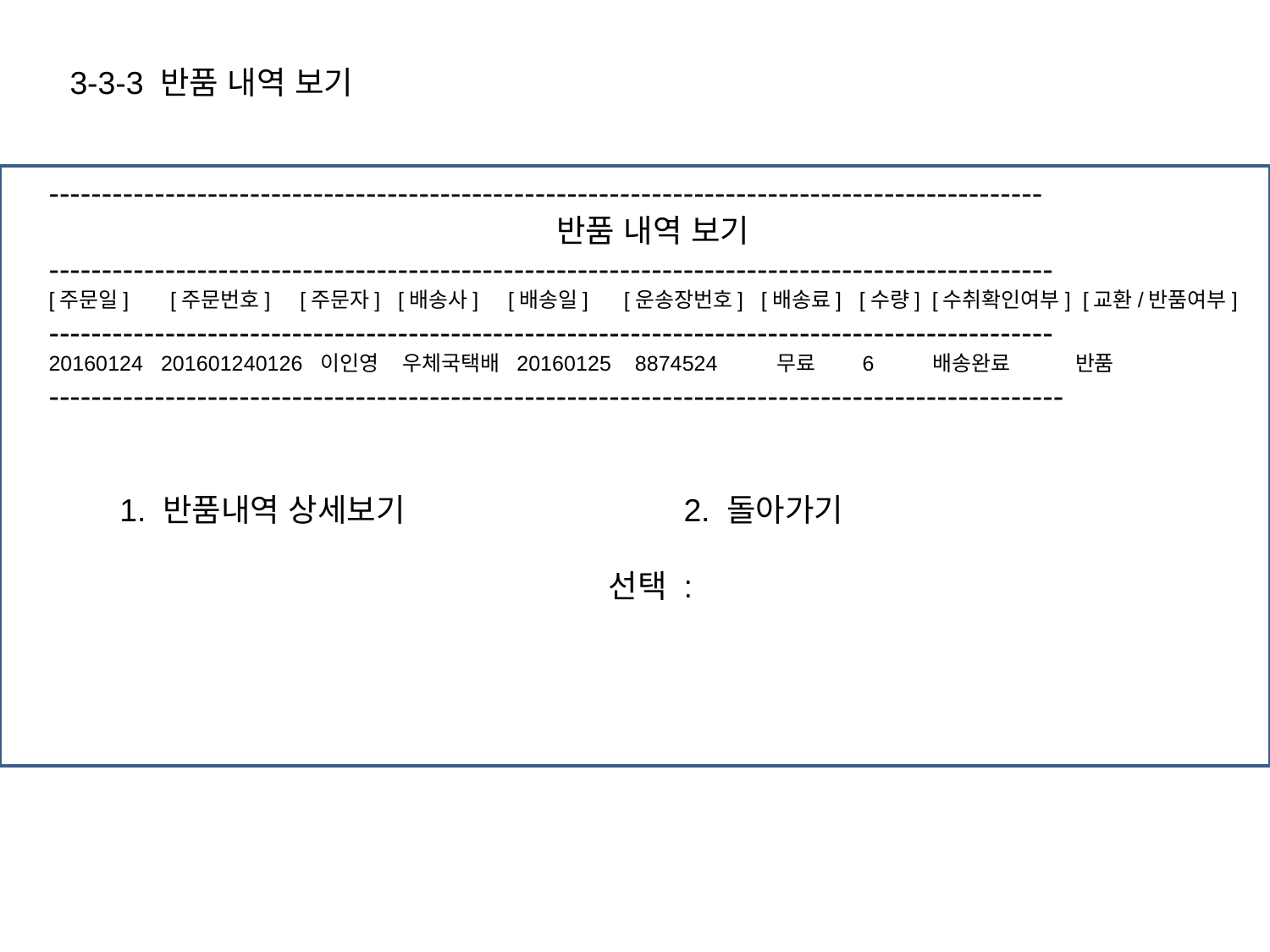

3-3-3 반품 내역 보기
----------------------------------------------------------------------------------------------
				반품 내역 보기
-----------------------------------------------------------------------------------------------
[주문일]       [주문번호]     [주문자]   [배송사]     [배송일]      [운송장번호]   [배송료]   [수량]  [수취확인여부]  [교환/반품여부]
-----------------------------------------------------------------------------------------------
20160124   201601240126  이인영    우체국택배  20160125    8874524         무료       6         배송완료           반품
------------------------------------------------------------------------------------------------

        1. 반품내역 상세보기			2. 돌아가기

				     선택 :